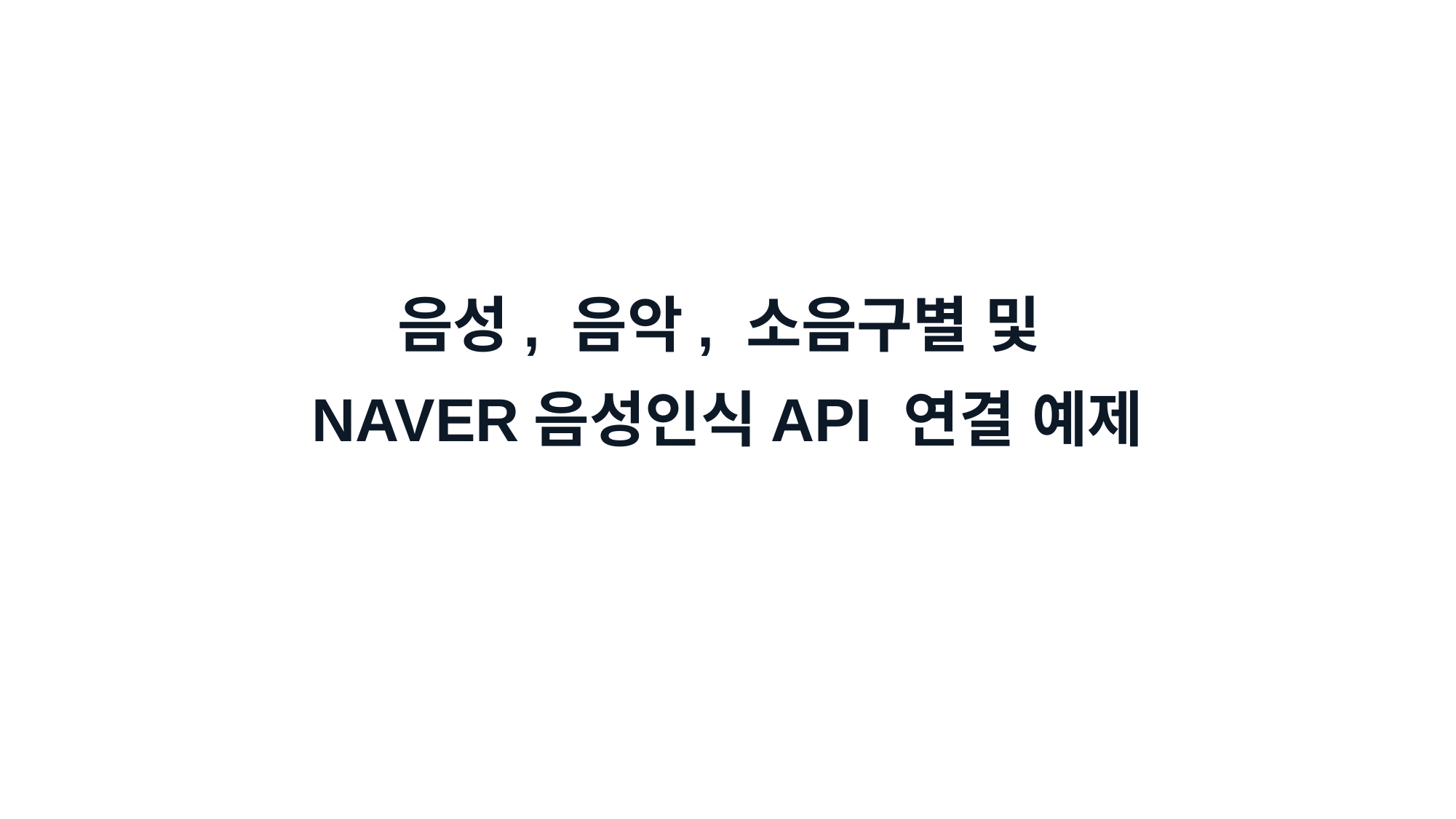

음성, 음악, 소음구별 및
NAVER음성인식API 연결 예제